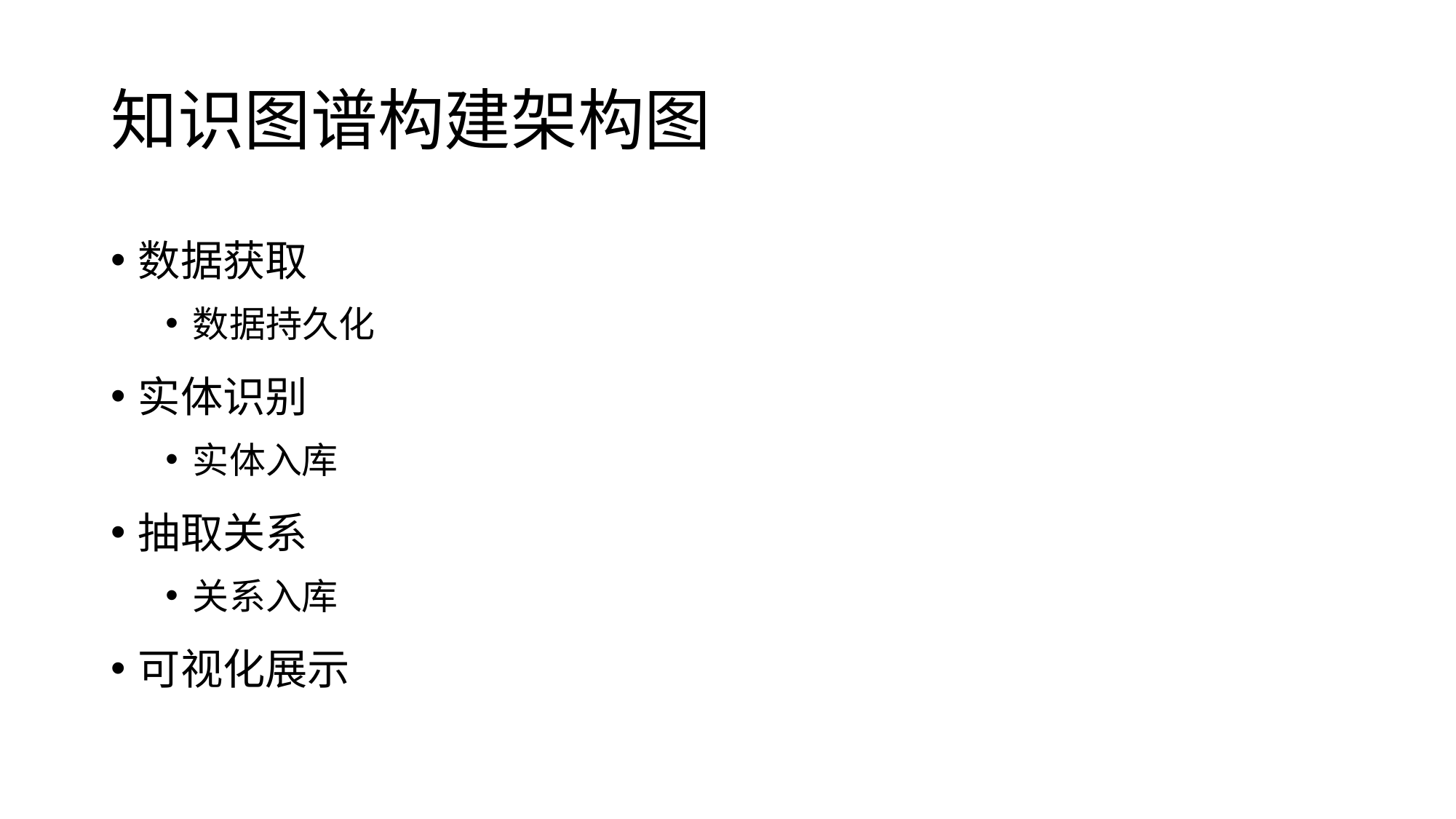

# 知识图谱构建架构图
数据获取
数据持久化
实体识别
实体入库
抽取关系
关系入库
可视化展示